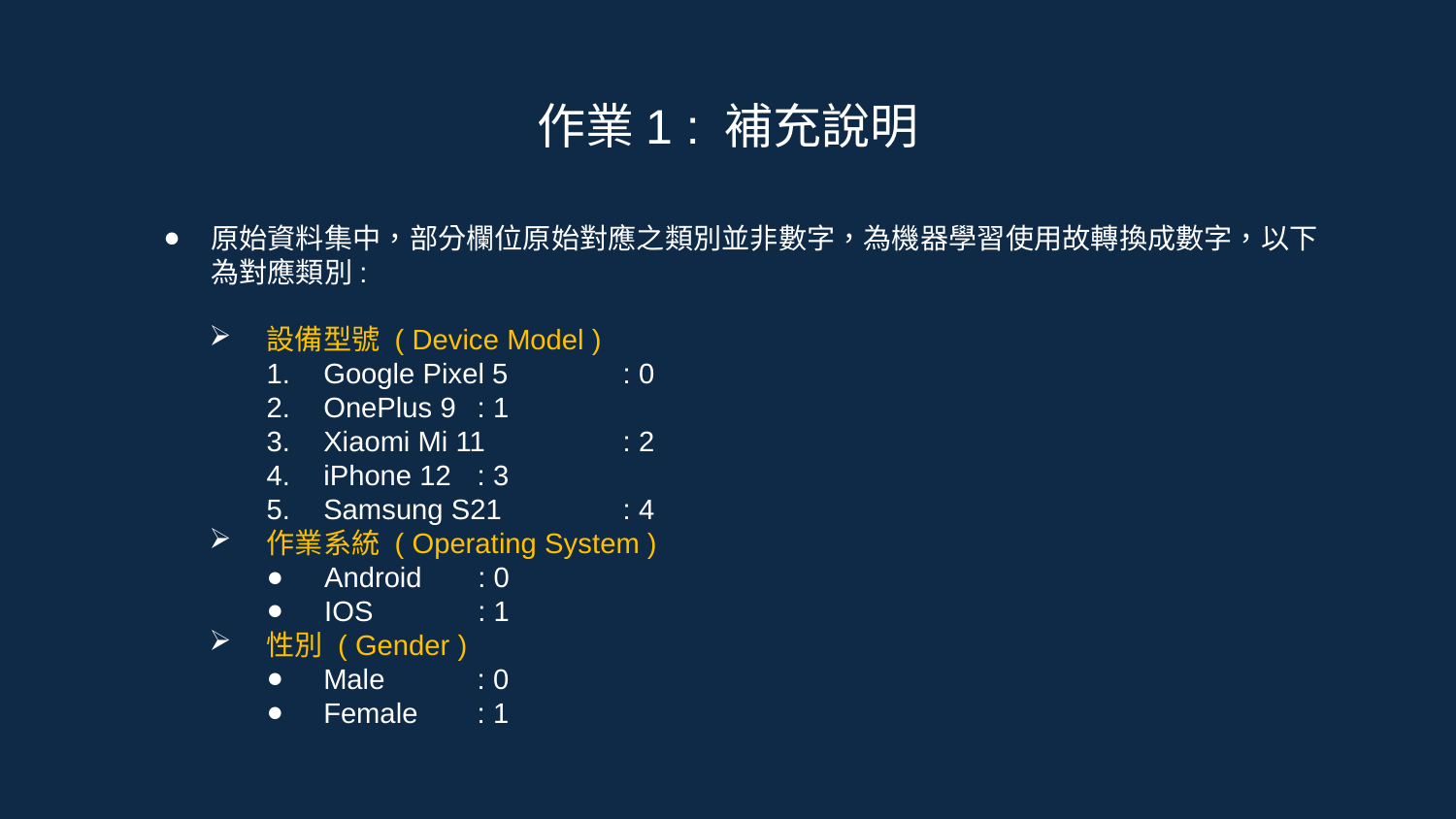

# 作業1 : 補充說明
原始資料集中，部分欄位原始對應之類別並非數字，為機器學習使用故轉換成數字，以下為對應類別:
設備型號 ( Device Model )
Google Pixel 5	 : 0
OnePlus 9	 : 1
Xiaomi Mi 11	 : 2
iPhone 12	 : 3
Samsung S21	 : 4
作業系統 ( Operating System )
Android	 : 0
IOS	 : 1
性別 ( Gender )
Male	 : 0
Female	 : 1